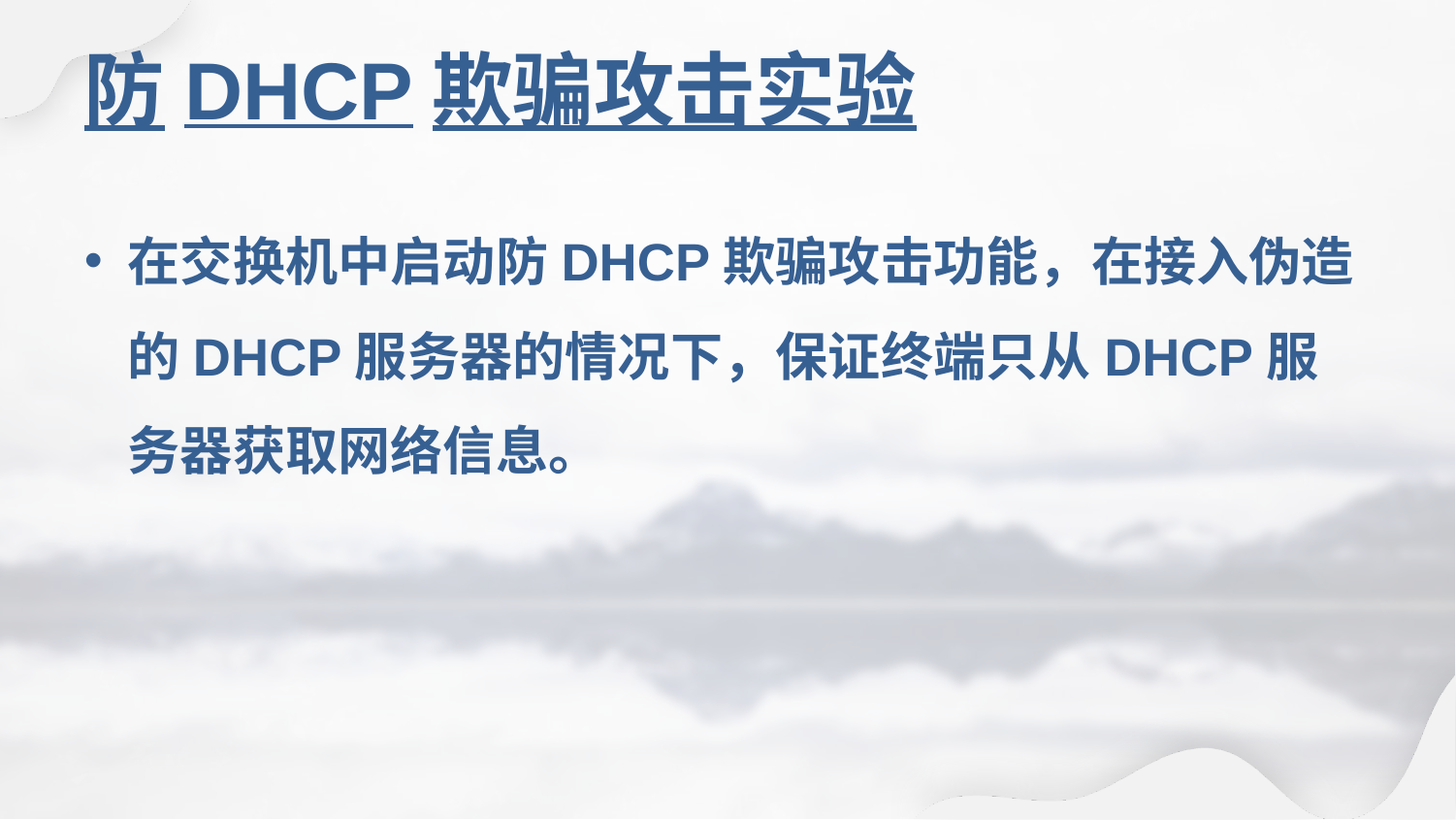

# 防DHCP欺骗攻击实验
在交换机中启动防DHCP欺骗攻击功能，在接入伪造的DHCP服务器的情况下，保证终端只从DHCP服务器获取网络信息。